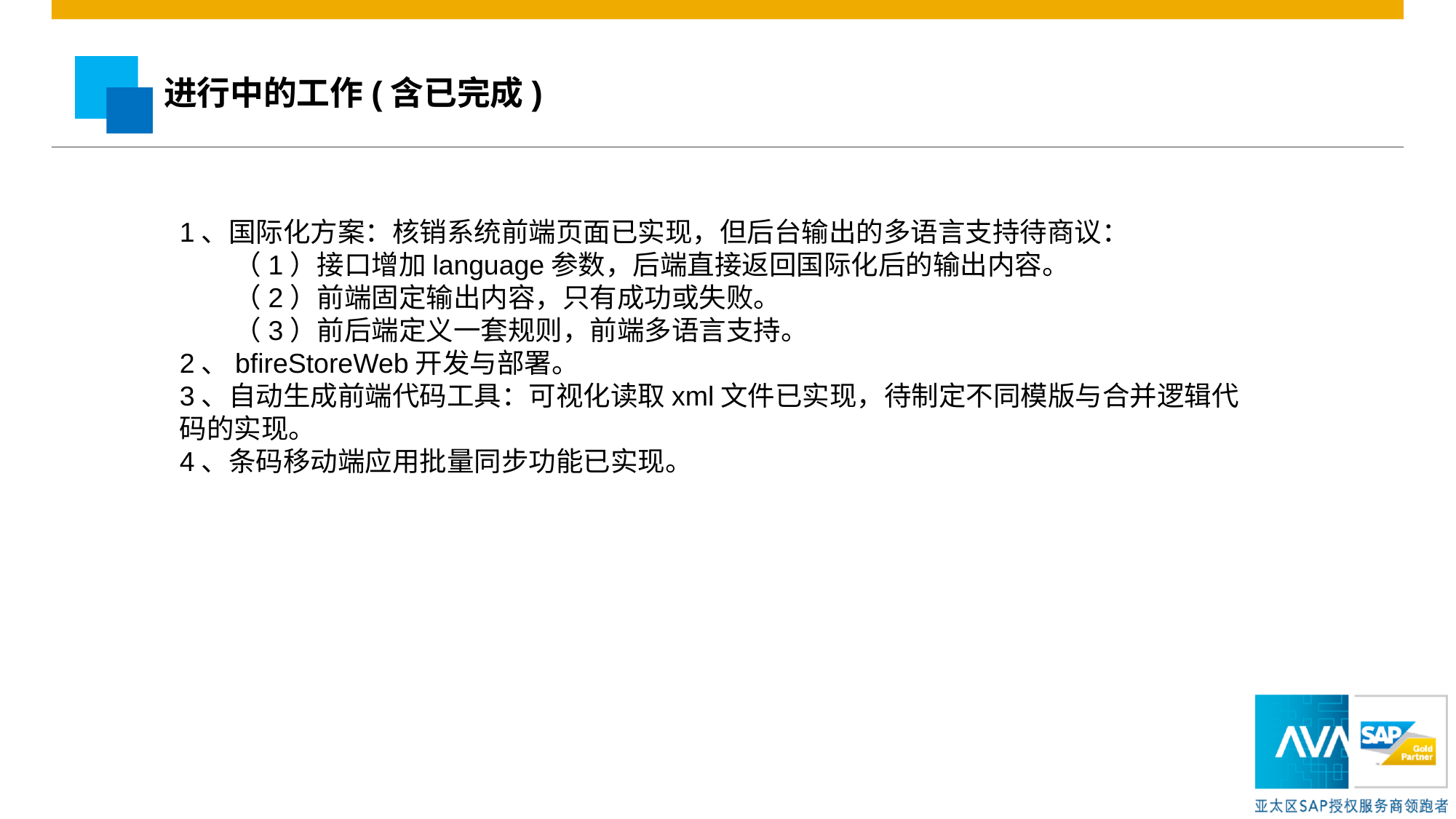

进行中的工作(含已完成)

1、国际化方案：核销系统前端页面已实现，但后台输出的多语言支持待商议：
（1）接口增加language参数，后端直接返回国际化后的输出内容。
（2）前端固定输出内容，只有成功或失败。
（3）前后端定义一套规则，前端多语言支持。
2、bfireStoreWeb开发与部署。
3、自动生成前端代码工具：可视化读取xml文件已实现，待制定不同模版与合并逻辑代码的实现。
4、条码移动端应用批量同步功能已实现。